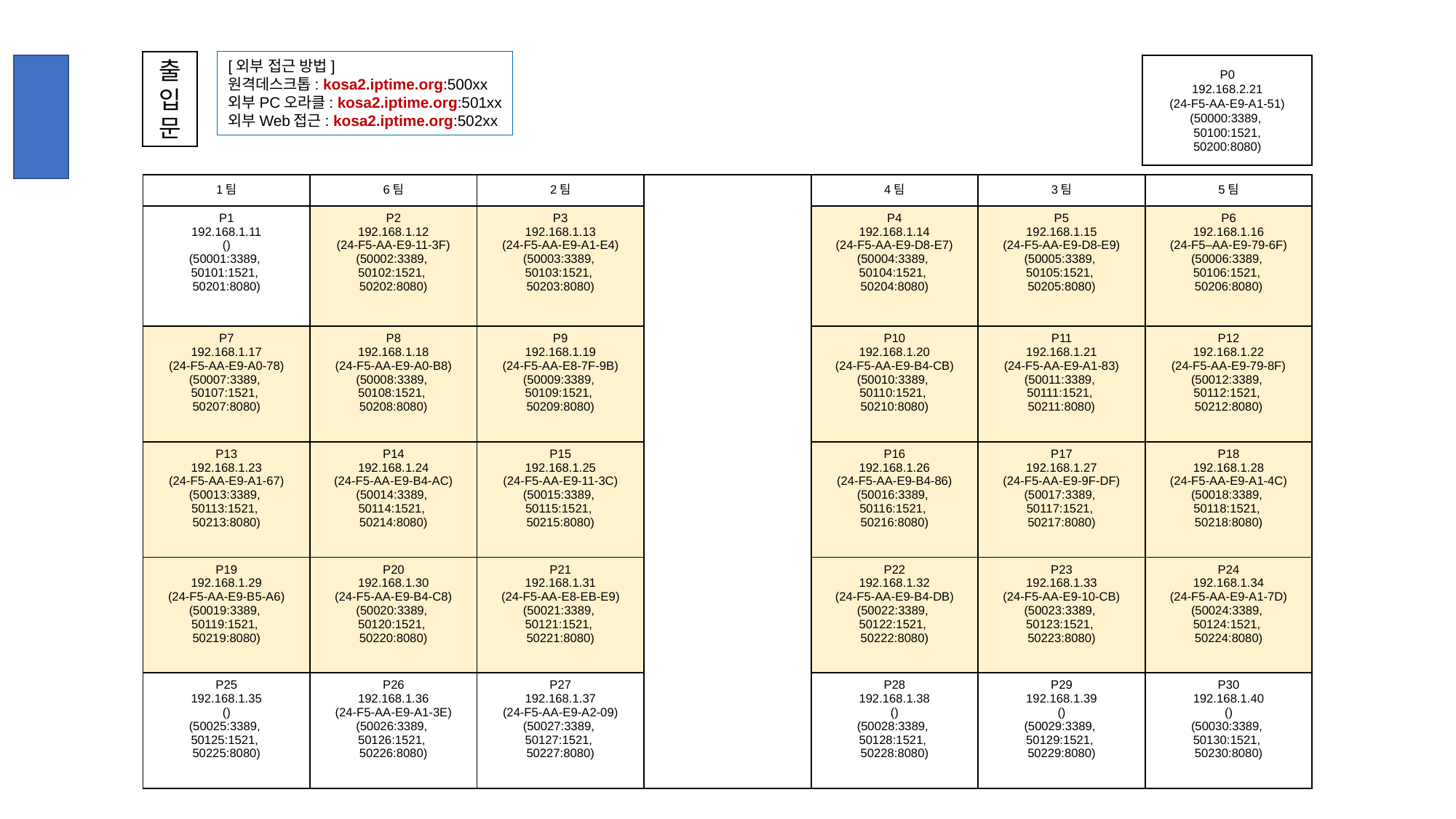

출입문
[외부 접근 방법]
원격데스크톱: kosa2.iptime.org:500xx
외부PC오라클: kosa2.iptime.org:501xx
외부Web접근: kosa2.iptime.org:502xx

P0
192.168.2.21
(24-F5-AA-E9-A1-51)
(50000:3389,
50100:1521,
50200:8080)
| 1팀 | 6팀 | 2팀 |  | 4팀 | 3팀 | 5팀 |
| --- | --- | --- | --- | --- | --- | --- |
| P1 192.168.1.11 () (50001:3389, 50101:1521, 50201:8080) | P2 192.168.1.12 (24-F5-AA-E9-11-3F) (50002:3389, 50102:1521, 50202:8080) | P3 192.168.1.13 (24-F5-AA-E9-A1-E4) (50003:3389, 50103:1521, 50203:8080) |  | P4 192.168.1.14 (24-F5-AA-E9-D8-E7) (50004:3389, 50104:1521, 50204:8080) | P5 192.168.1.15 (24-F5-AA-E9-D8-E9) (50005:3389, 50105:1521, 50205:8080) | P6 192.168.1.16 (24-F5–AA-E9-79-6F) (50006:3389, 50106:1521, 50206:8080) |
| P7 192.168.1.17 (24-F5-AA-E9-A0-78) (50007:3389, 50107:1521, 50207:8080) | P8 192.168.1.18 (24-F5-AA-E9-A0-B8) (50008:3389, 50108:1521, 50208:8080) | P9 192.168.1.19 (24-F5-AA-E8-7F-9B) (50009:3389, 50109:1521, 50209:8080) |  | P10 192.168.1.20 (24-F5-AA-E9-B4-CB) (50010:3389, 50110:1521, 50210:8080) | P11 192.168.1.21 (24-F5-AA-E9-A1-83) (50011:3389, 50111:1521, 50211:8080) | P12 192.168.1.22 (24-F5-AA-E9-79-8F) (50012:3389, 50112:1521, 50212:8080) |
| P13 192.168.1.23 (24-F5-AA-E9-A1-67) (50013:3389, 50113:1521, 50213:8080) | P14 192.168.1.24 (24-F5-AA-E9-B4-AC) (50014:3389, 50114:1521, 50214:8080) | P15 192.168.1.25 (24-F5-AA-E9-11-3C) (50015:3389, 50115:1521, 50215:8080) |  | P16 192.168.1.26 (24-F5-AA-E9-B4-86) (50016:3389, 50116:1521, 50216:8080) | P17 192.168.1.27 (24-F5-AA-E9-9F-DF) (50017:3389, 50117:1521, 50217:8080) | P18 192.168.1.28 (24-F5-AA-E9-A1-4C) (50018:3389, 50118:1521, 50218:8080) |
| P19 192.168.1.29 (24-F5-AA-E9-B5-A6) (50019:3389, 50119:1521, 50219:8080) | P20 192.168.1.30 (24-F5-AA-E9-B4-C8) (50020:3389, 50120:1521, 50220:8080) | P21 192.168.1.31 (24-F5-AA-E8-EB-E9) (50021:3389, 50121:1521, 50221:8080) |  | P22 192.168.1.32 (24-F5-AA-E9-B4-DB) (50022:3389, 50122:1521, 50222:8080) | P23 192.168.1.33 (24-F5-AA-E9-10-CB) (50023:3389, 50123:1521, 50223:8080) | P24 192.168.1.34 (24-F5-AA-E9-A1-7D) (50024:3389, 50124:1521, 50224:8080) |
| P25 192.168.1.35 () (50025:3389, 50125:1521, 50225:8080) | P26 192.168.1.36 (24-F5-AA-E9-A1-3E) (50026:3389, 50126:1521, 50226:8080) | P27 192.168.1.37 (24-F5-AA-E9-A2-09) (50027:3389, 50127:1521, 50227:8080) |  | P28 192.168.1.38 () (50028:3389, 50128:1521, 50228:8080) | P29 192.168.1.39 () (50029:3389, 50129:1521, 50229:8080) | P30 192.168.1.40 () (50030:3389, 50130:1521, 50230:8080) |